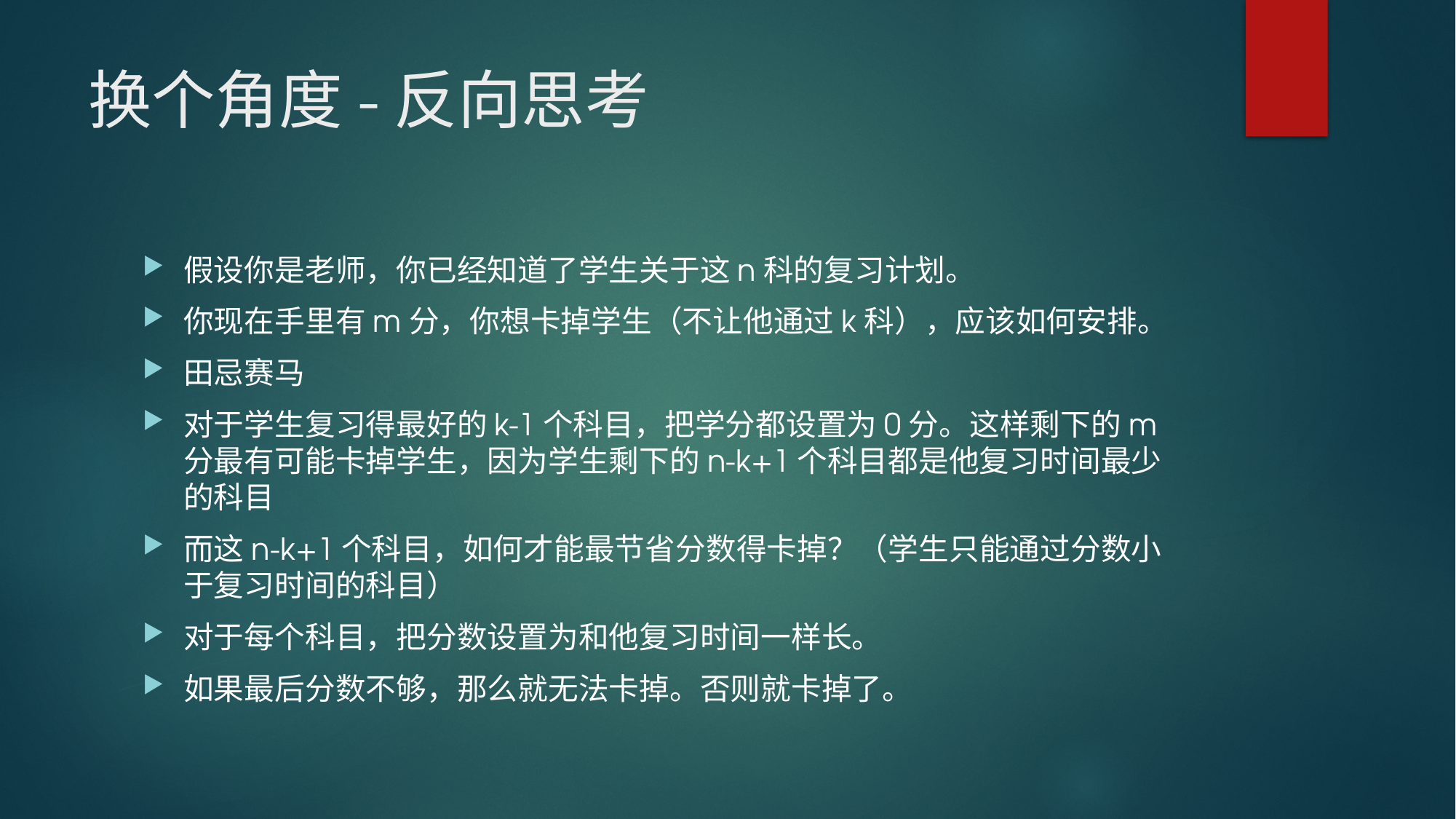

# 换个角度-反向思考
假设你是老师，你已经知道了学生关于这n科的复习计划。
你现在手里有m分，你想卡掉学生（不让他通过k科），应该如何安排。
田忌赛马
对于学生复习得最好的k-1个科目，把学分都设置为0分。这样剩下的m分最有可能卡掉学生，因为学生剩下的n-k+1个科目都是他复习时间最少的科目
而这n-k+1个科目，如何才能最节省分数得卡掉？（学生只能通过分数小于复习时间的科目）
对于每个科目，把分数设置为和他复习时间一样长。
如果最后分数不够，那么就无法卡掉。否则就卡掉了。